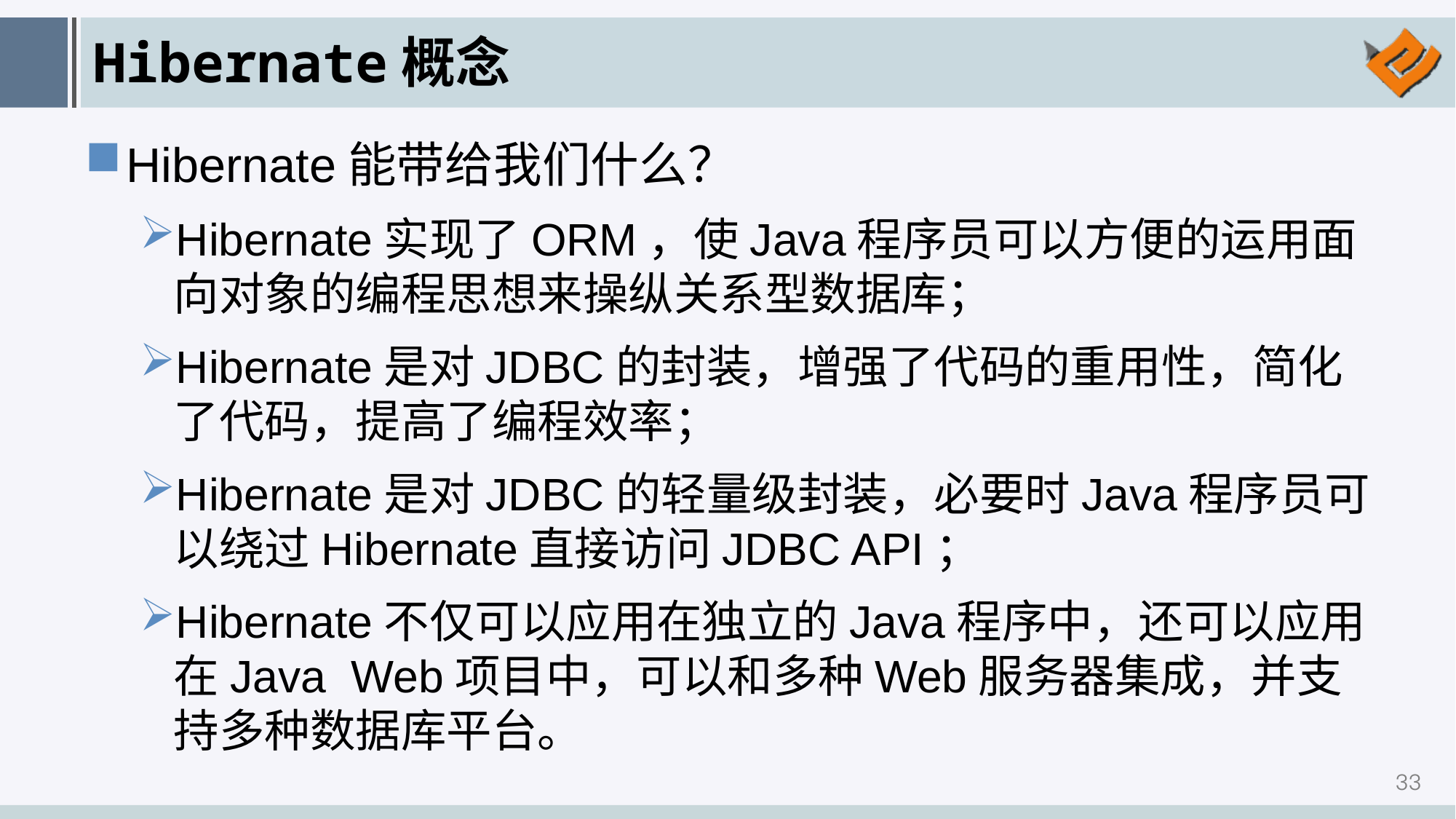

# Hibernate概念
Hibernate能带给我们什么？
Hibernate实现了ORM，使Java程序员可以方便的运用面向对象的编程思想来操纵关系型数据库；
Hibernate是对JDBC的封装，增强了代码的重用性，简化了代码，提高了编程效率；
Hibernate是对JDBC的轻量级封装，必要时Java程序员可以绕过Hibernate直接访问JDBC API；
Hibernate不仅可以应用在独立的Java程序中，还可以应用在Java  Web项目中，可以和多种Web服务器集成，并支持多种数据库平台。